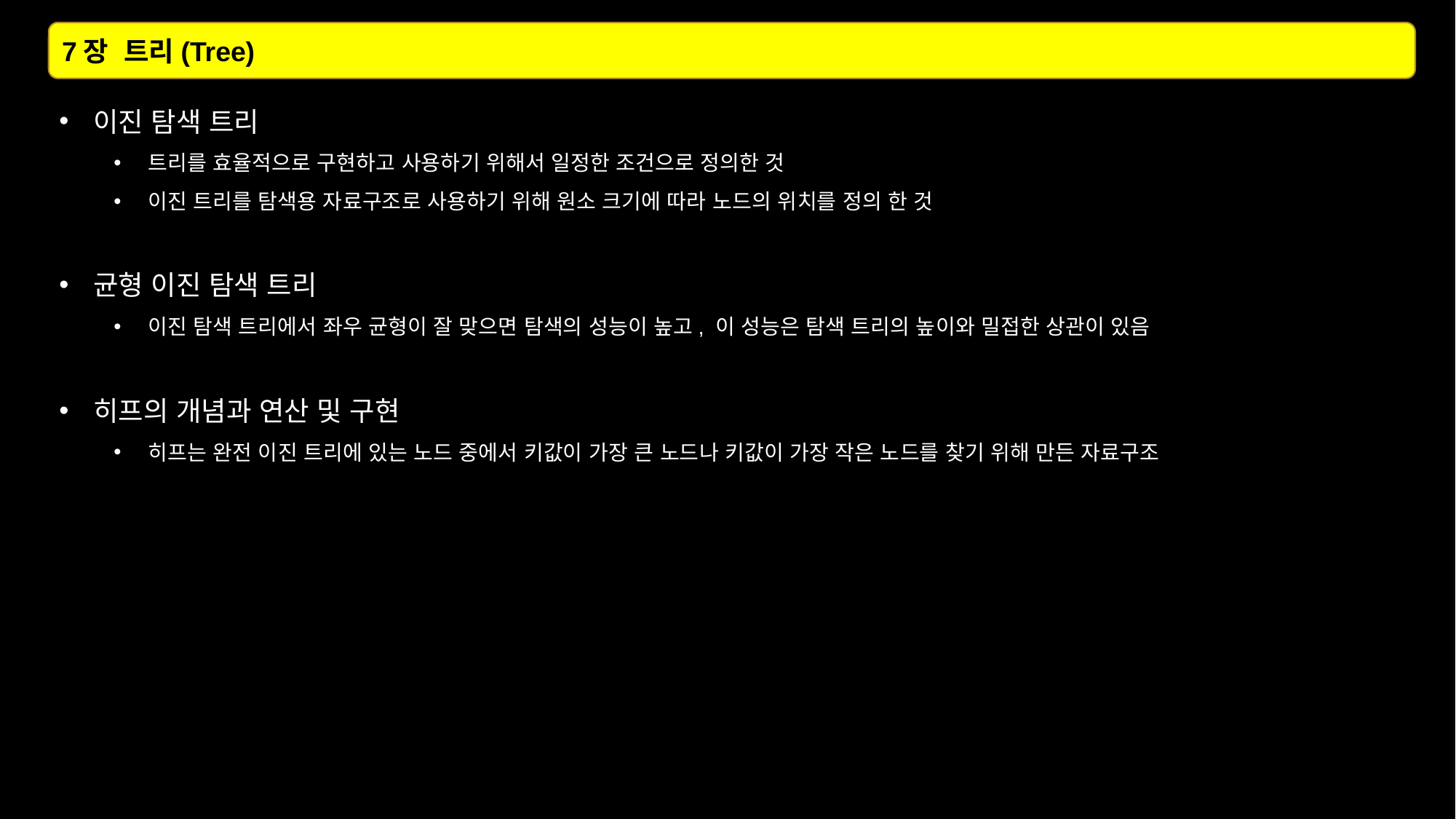

7장  트리(Tree)
이진 탐색 트리
트리를 효율적으로 구현하고 사용하기 위해서 일정한 조건으로 정의한 것
이진 트리를 탐색용 자료구조로 사용하기 위해 원소 크기에 따라 노드의 위치를 정의 한 것

균형 이진 탐색 트리
이진 탐색 트리에서 좌우 균형이 잘 맞으면 탐색의 성능이 높고, 이 성능은 탐색 트리의 높이와 밀접한 상관이 있음

히프의 개념과 연산 및 구현
히프는 완전 이진 트리에 있는 노드 중에서 키값이 가장 큰 노드나 키값이 가장 작은 노드를 찾기 위해 만든 자료구조